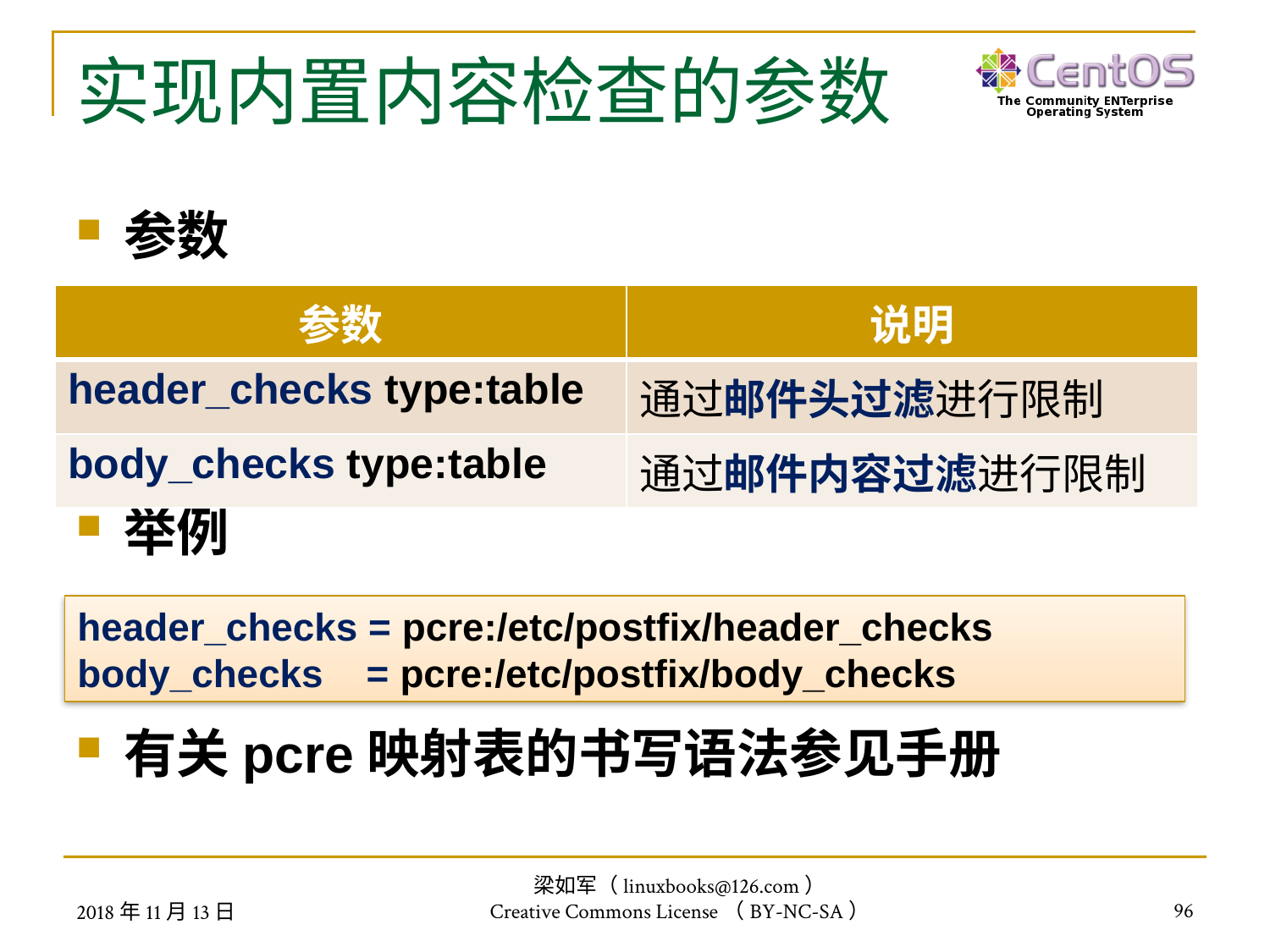

# 实现内置内容检查的参数
参数

举例

有关pcre映射表的书写语法参见手册
| 参数 | 说明 |
| --- | --- |
| header\_checks type:table | 通过邮件头过滤进行限制 |
| body\_checks type:table | 通过邮件内容过滤进行限制 |
header_checks = pcre:/etc/postfix/header_checks
body_checks    = pcre:/etc/postfix/body_checks
梁如军（linuxbooks@126.com）
Creative Commons License（BY-NC-SA）
2018年11月13日
96